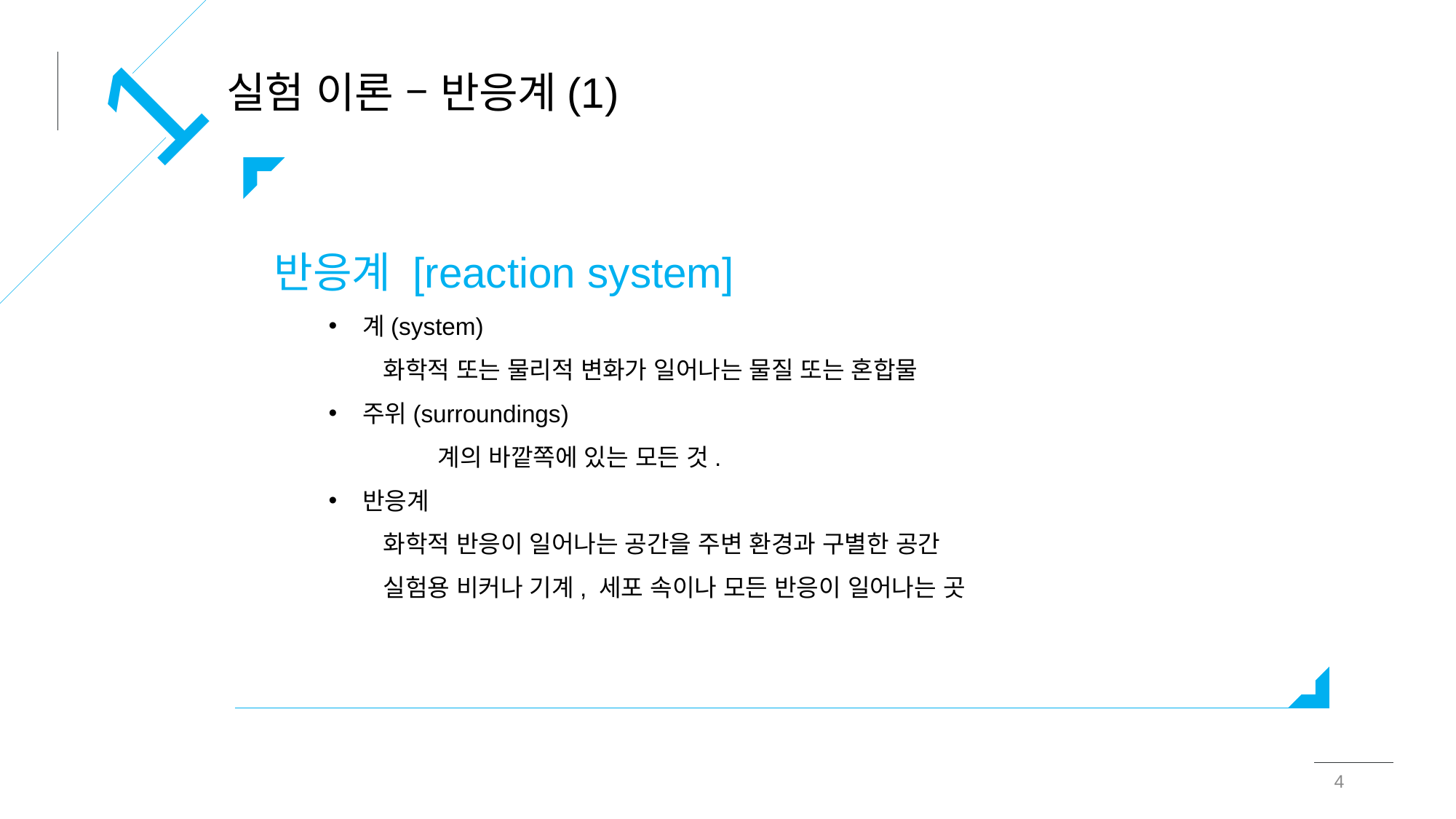

1
실험 이론 – 반응계(1)

반응계 [reaction system]
계(system)
화학적 또는 물리적 변화가 일어나는 물질 또는 혼합물
주위(surroundings)
	계의 바깥쪽에 있는 모든 것.
반응계
화학적 반응이 일어나는 공간을 주변 환경과 구별한 공간
실험용 비커나 기계, 세포 속이나 모든 반응이 일어나는 곳

4